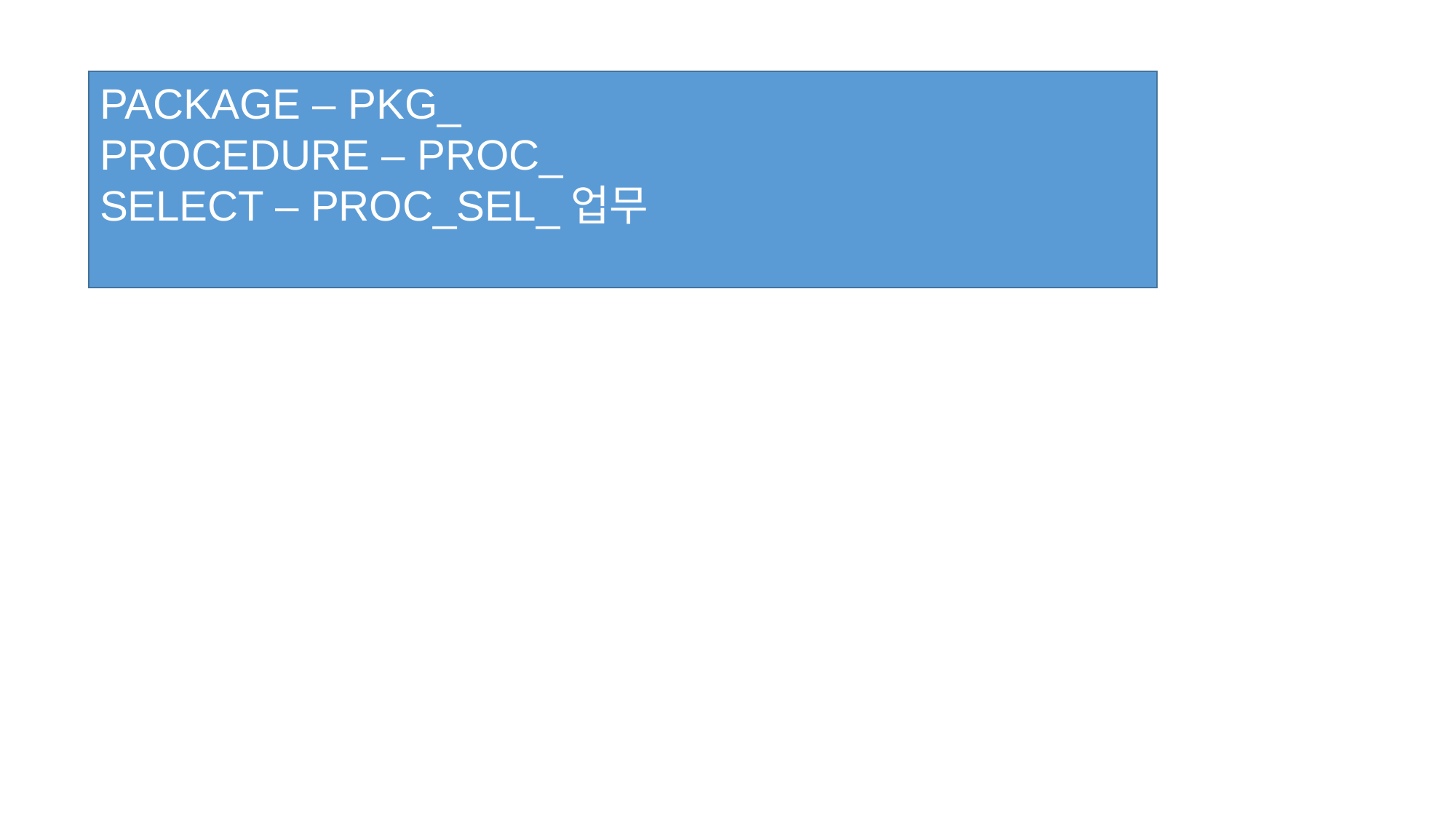

PACKAGE – PKG_
PROCEDURE – PROC_
SELECT – PROC_SEL_업무